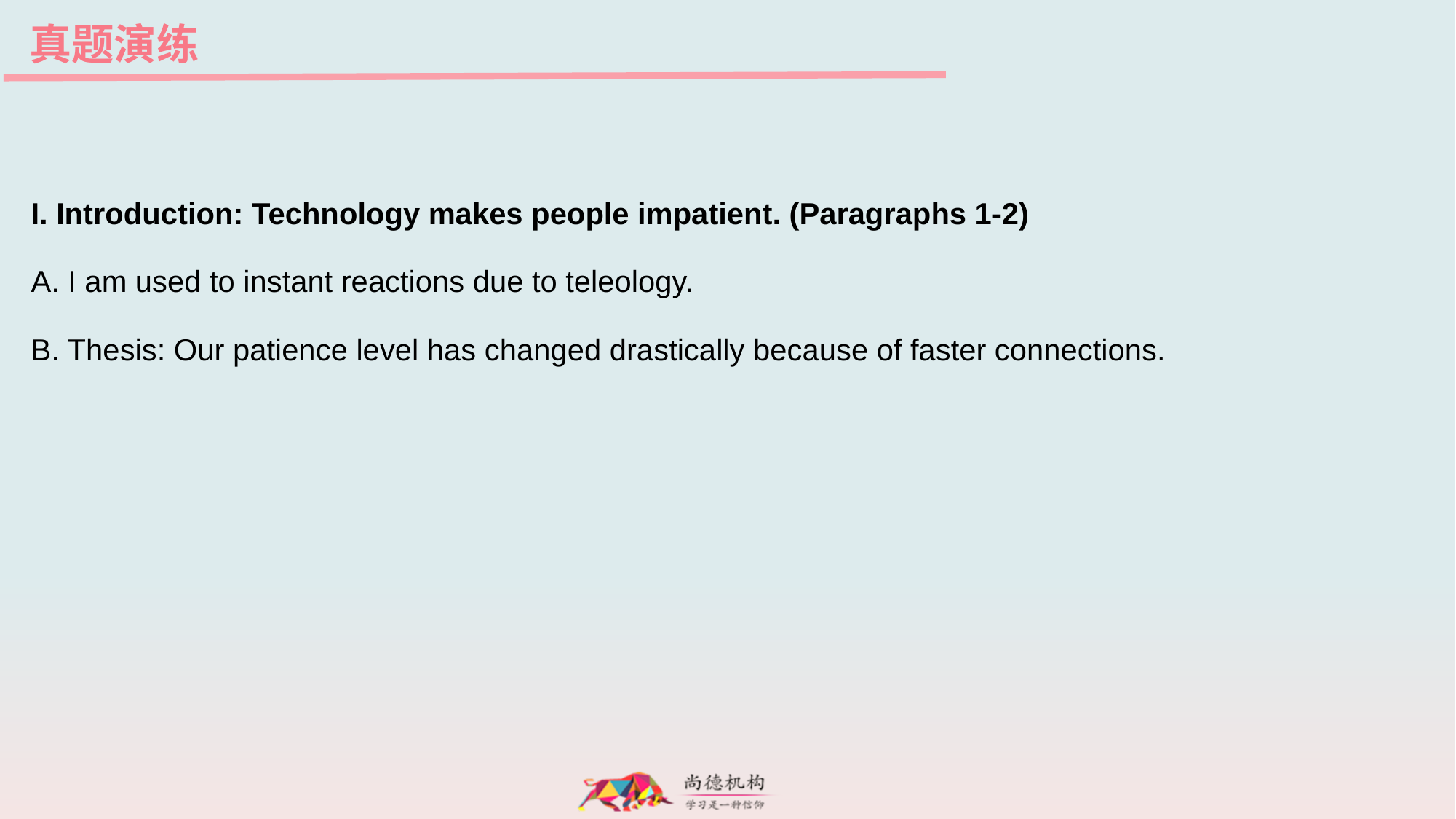

真题演练
I. Introduction: Technology makes people impatient. (Paragraphs 1-2)
A. I am used to instant reactions due to teleology.
B. Thesis: Our patience level has changed drastically because of faster connections.